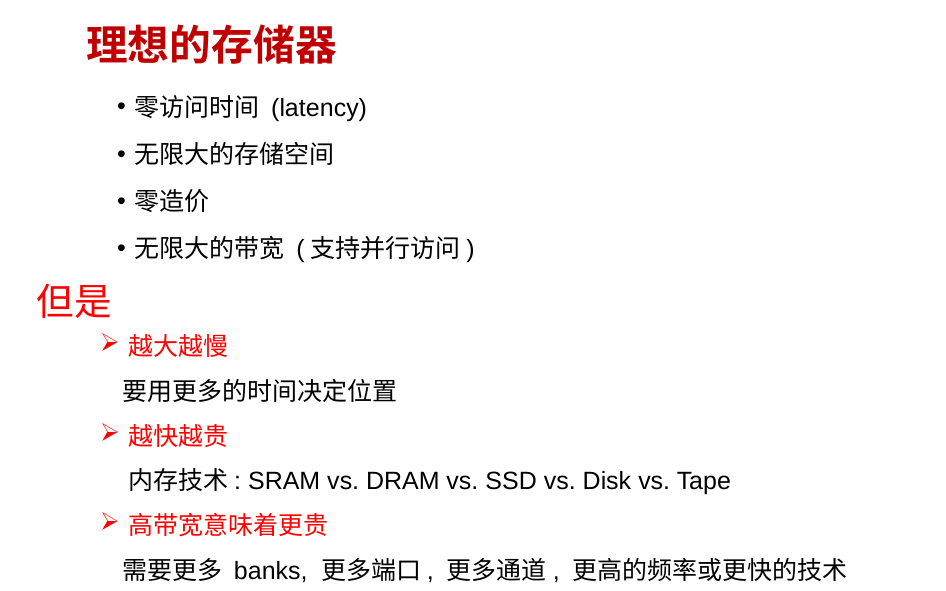

# 理想的存储器
零访问时间 (latency)
无限大的存储空间
零造价
无限大的带宽 (支持并行访问)

但是
越大越慢
   要用更多的时间决定位置
越快越贵
    内存技术: SRAM vs. DRAM vs. SSD vs. Disk vs. Tape
高带宽意味着更贵
   需要更多 banks, 更多端口, 更多通道, 更高的频率或更快的技术